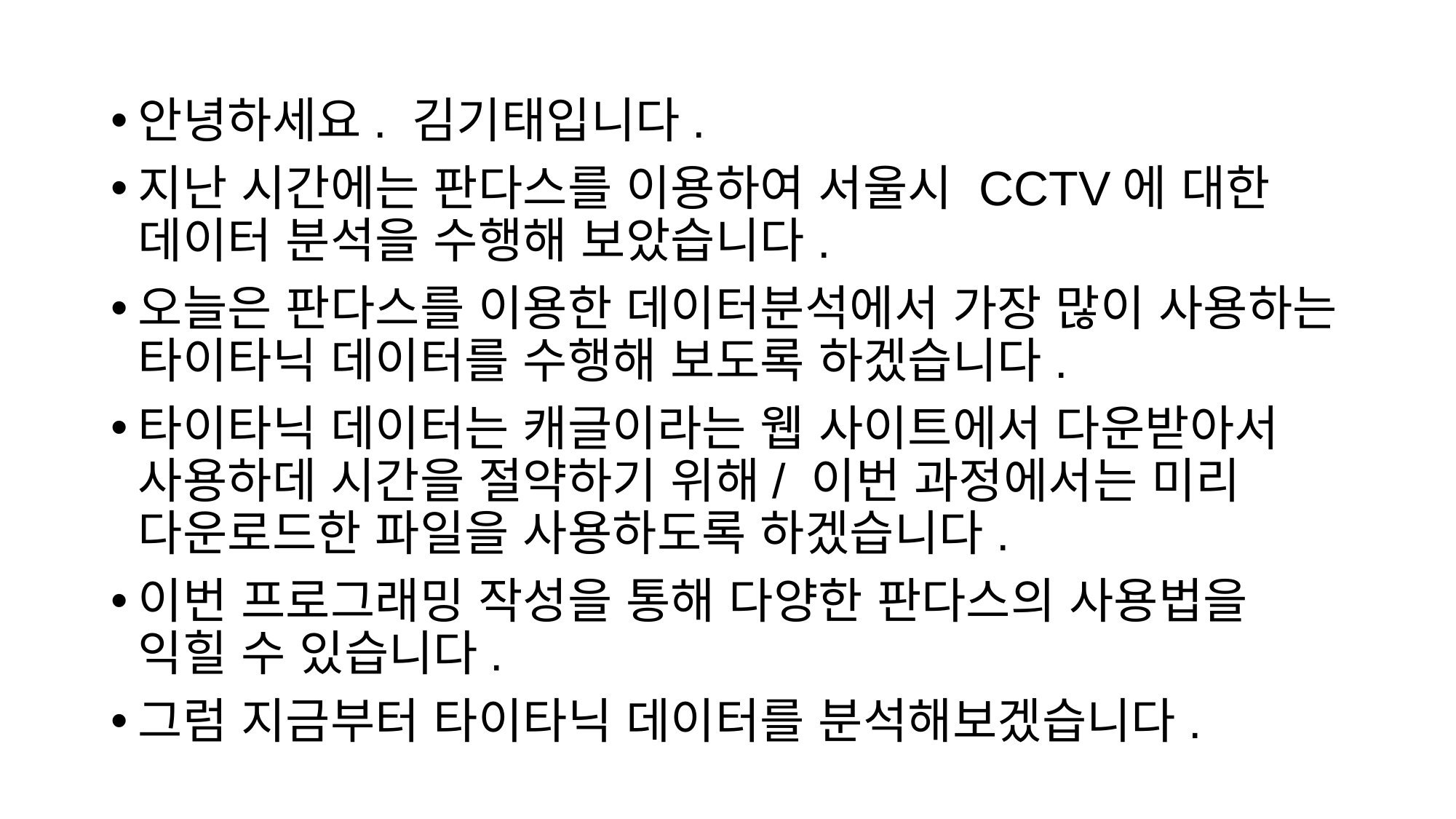

안녕하세요. 김기태입니다.
지난 시간에는 판다스를 이용하여 서울시 CCTV에 대한 데이터 분석을 수행해 보았습니다.
오늘은 판다스를 이용한 데이터분석에서 가장 많이 사용하는 타이타닉 데이터를 수행해 보도록 하겠습니다.
타이타닉 데이터는 캐글이라는 웹 사이트에서 다운받아서 사용하데 시간을 절약하기 위해/ 이번 과정에서는 미리 다운로드한 파일을 사용하도록 하겠습니다.
이번 프로그래밍 작성을 통해 다양한 판다스의 사용법을 익힐 수 있습니다.
그럼 지금부터 타이타닉 데이터를 분석해보겠습니다.